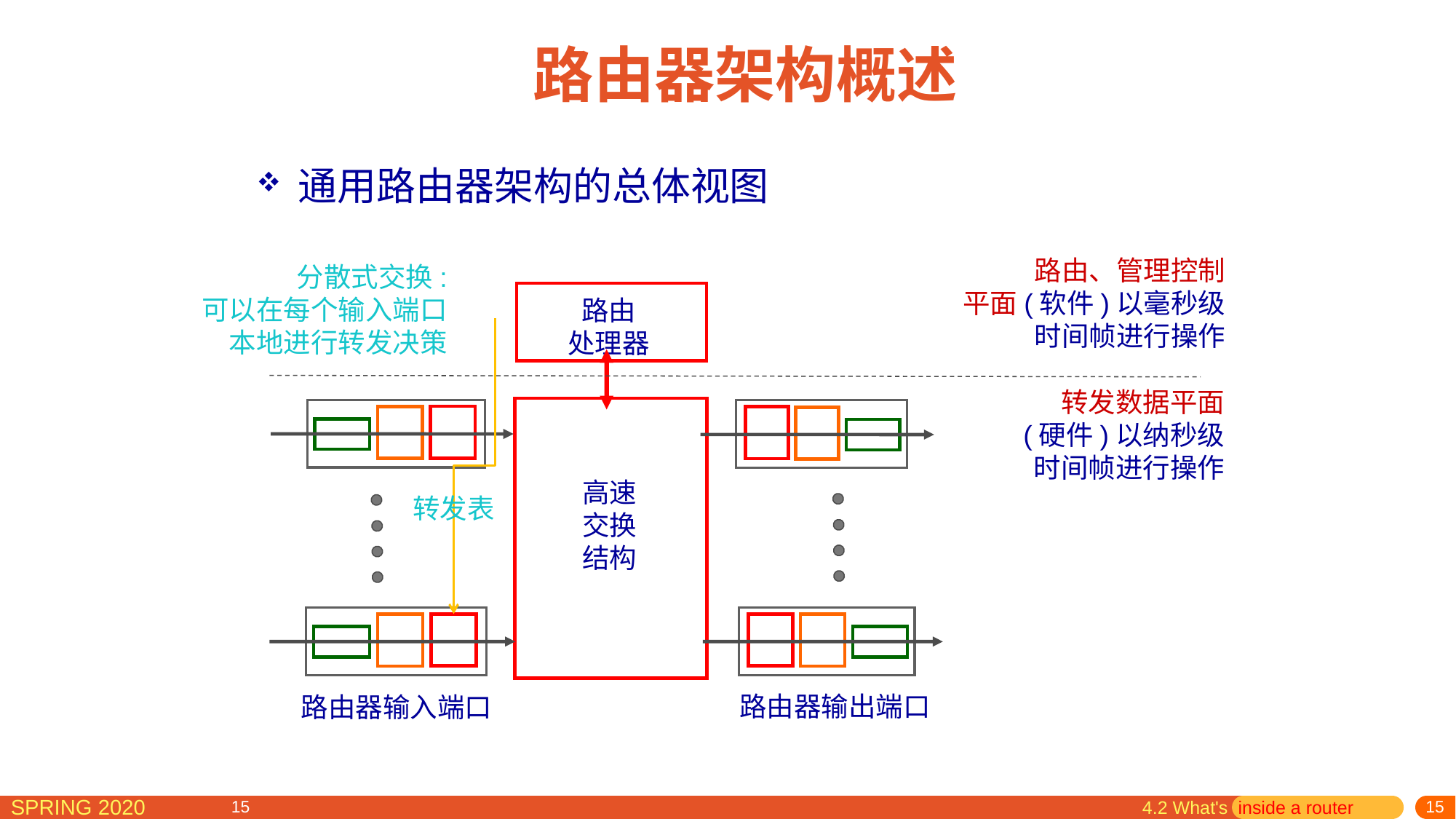

# 路由器架构概述

high-level view of generic router architecture:
通用路由器架构的总体视图
路由、管理控制
平面(软件)以毫秒级
时间帧进行操作
分散式交换:
可以在每个输入端口
本地进行转发决策

路由
处理器

转发数据平面
(硬件)以纳秒级
时间帧进行操作

高速
交换
结构

转发表

路由器输出端口
路由器输入端口
4.2 What's  inside a router